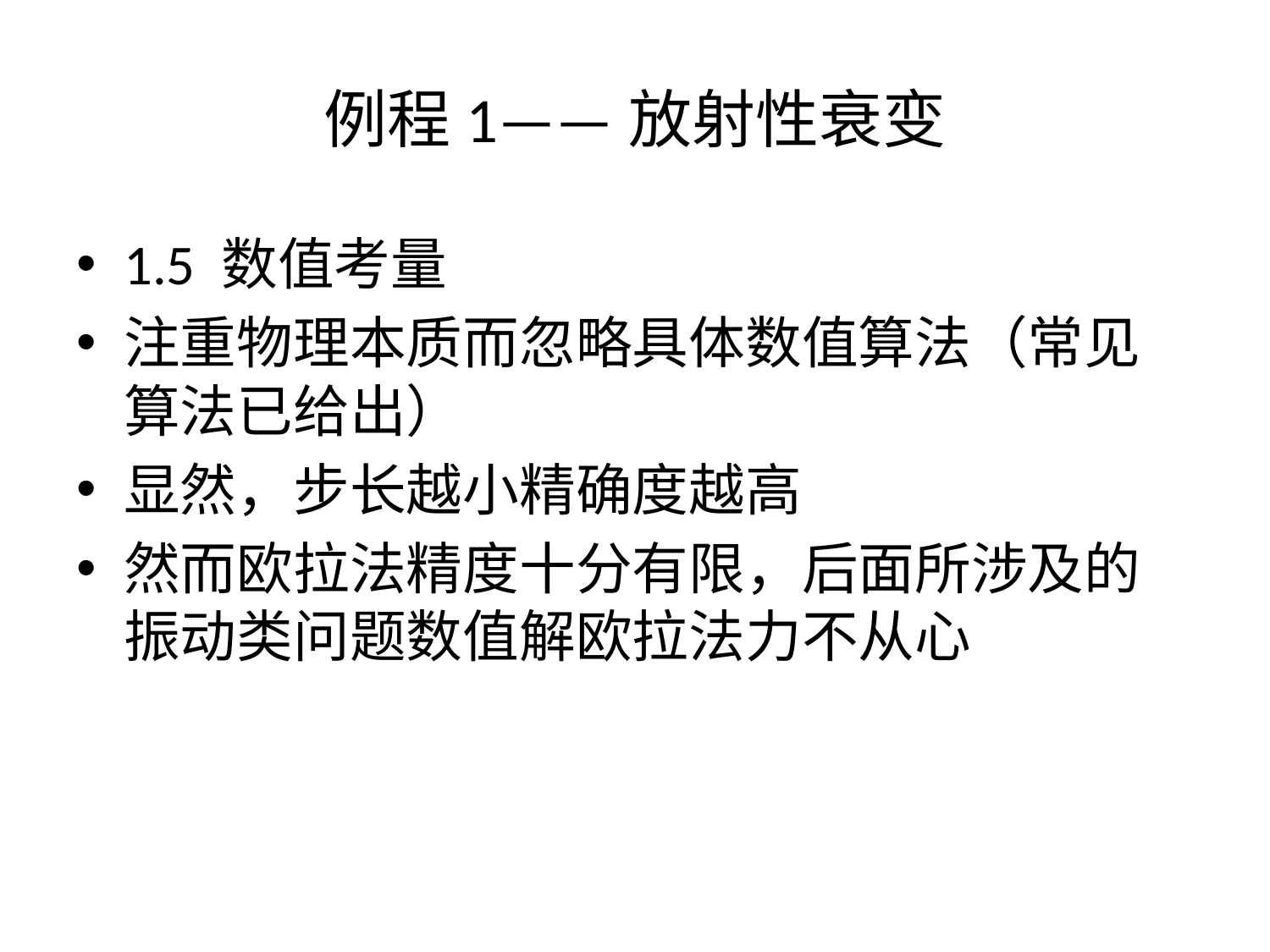

# 例程1——放射性衰变
1.5 数值考量
注重物理本质而忽略具体数值算法（常见算法已给出）
显然，步长越小精确度越高
然而欧拉法精度十分有限，后面所涉及的振动类问题数值解欧拉法力不从心